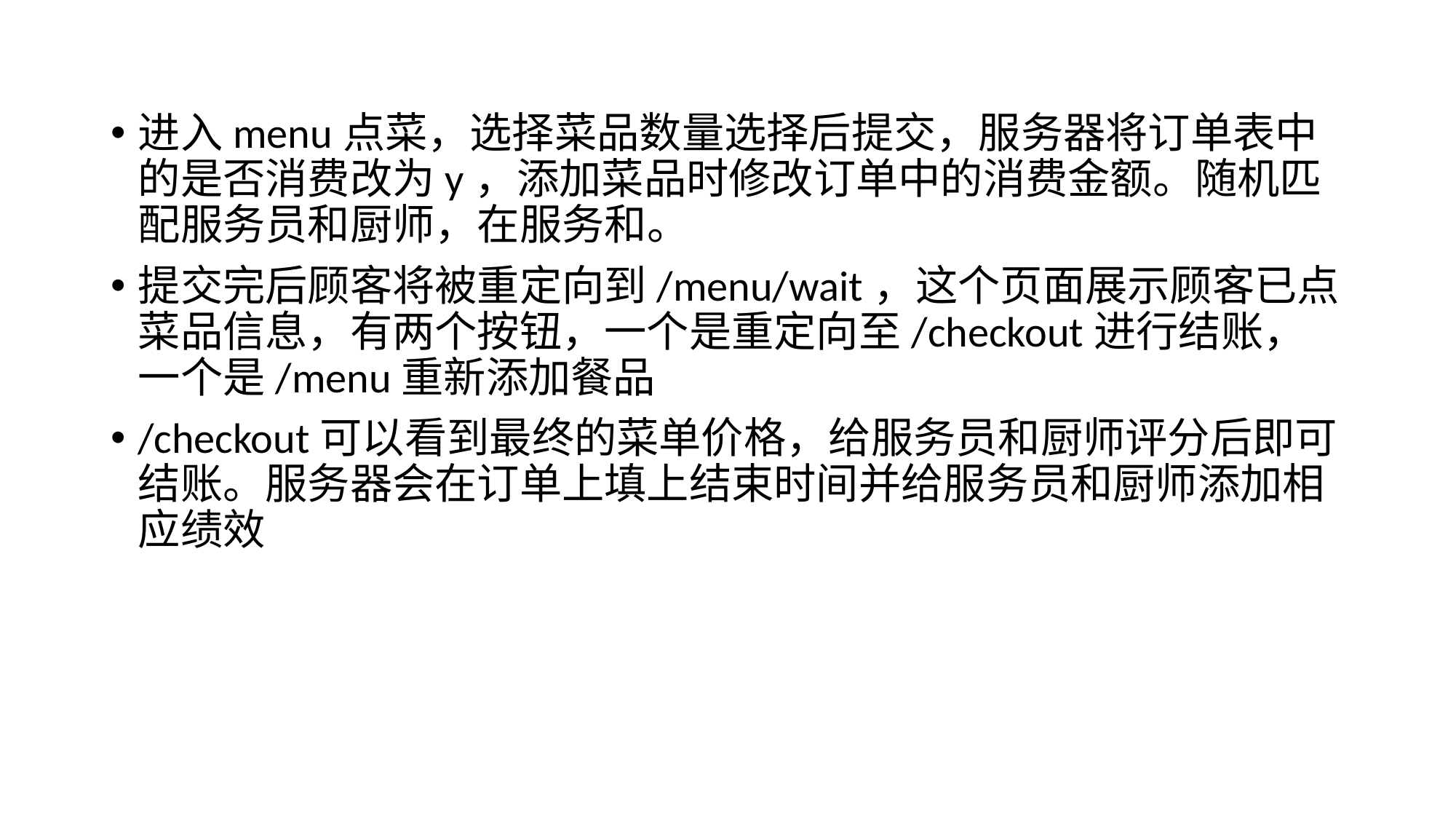

进入menu点菜，选择菜品数量选择后提交，服务器将订单表中的是否消费改为y，添加菜品时修改订单中的消费金额。随机匹配服务员和厨师，在服务和。
提交完后顾客将被重定向到/menu/wait，这个页面展示顾客已点菜品信息，有两个按钮，一个是重定向至/checkout进行结账，一个是/menu重新添加餐品
/checkout可以看到最终的菜单价格，给服务员和厨师评分后即可结账。服务器会在订单上填上结束时间并给服务员和厨师添加相应绩效